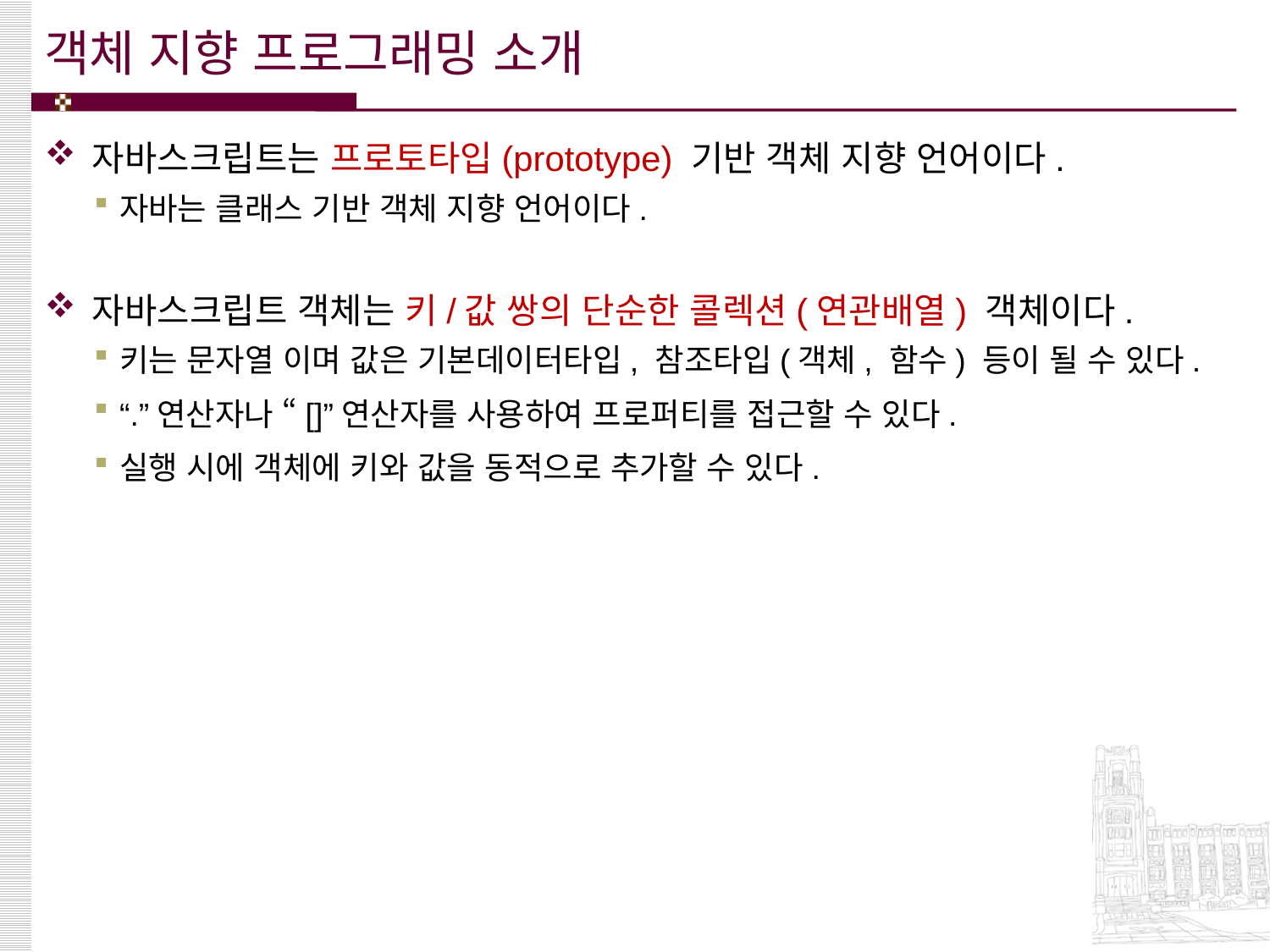

# 객체 지향 프로그래밍 소개
자바스크립트는 프로토타입(prototype) 기반 객체 지향 언어이다.
자바는 클래스 기반 객체 지향 언어이다.

자바스크립트 객체는 키/값 쌍의 단순한 콜렉션(연관배열) 객체이다.
키는 문자열 이며 값은 기본데이터타입, 참조타입(객체, 함수) 등이 될 수 있다.
“.”연산자나 “[]”연산자를 사용하여 프로퍼티를 접근할 수 있다.
실행 시에 객체에 키와 값을 동적으로 추가할 수 있다.